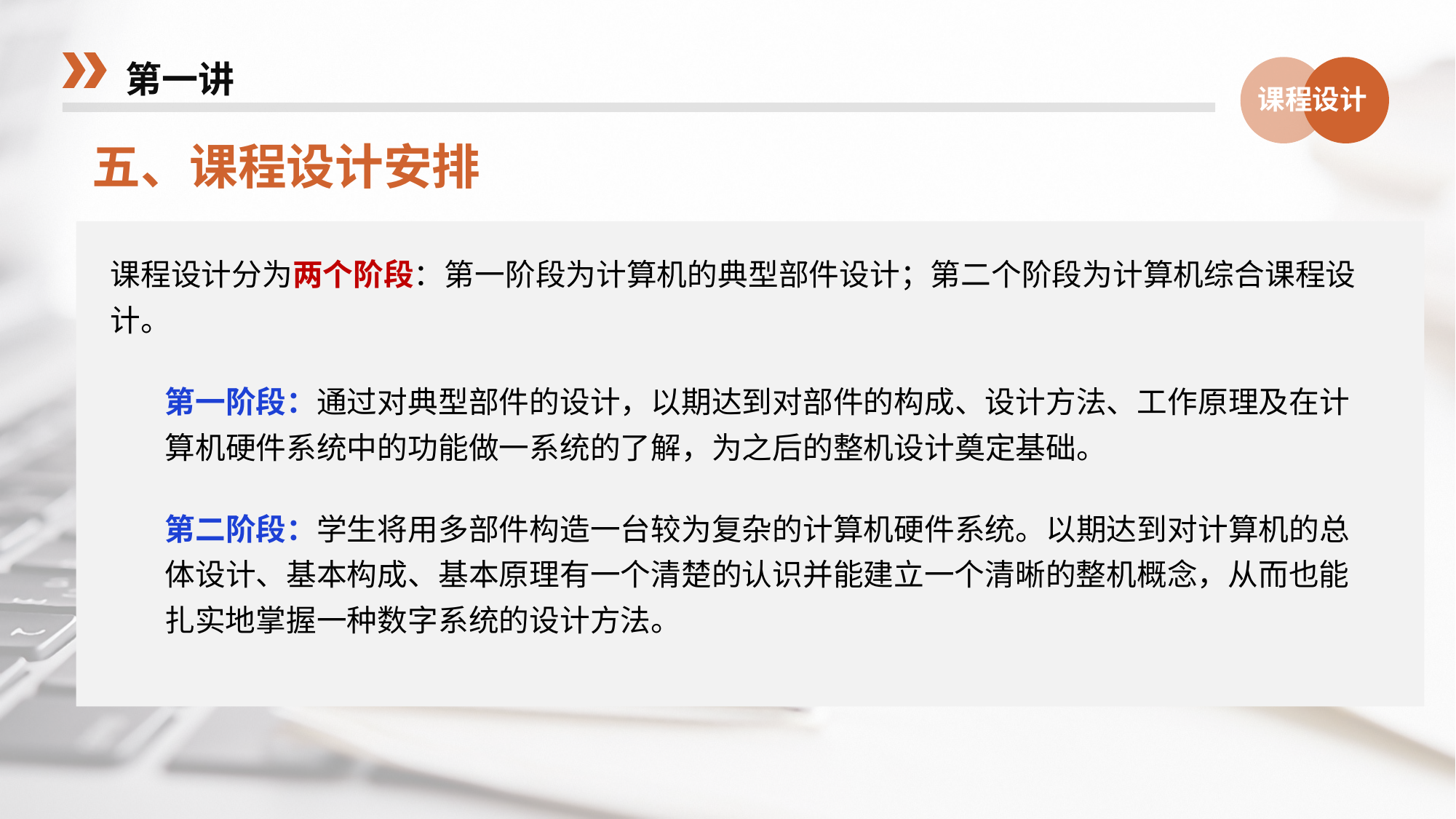

第一讲

课程设计

五、课程设计安排

课程设计分为两个阶段：第一阶段为计算机的典型部件设计；第二个阶段为计算机综合课程设计。
第一阶段：通过对典型部件的设计，以期达到对部件的构成、设计方法、工作原理及在计算机硬件系统中的功能做一系统的了解，为之后的整机设计奠定基础。
第二阶段：学生将用多部件构造一台较为复杂的计算机硬件系统。以期达到对计算机的总体设计、基本构成、基本原理有一个清楚的认识并能建立一个清晰的整机概念，从而也能扎实地掌握一种数字系统的设计方法。